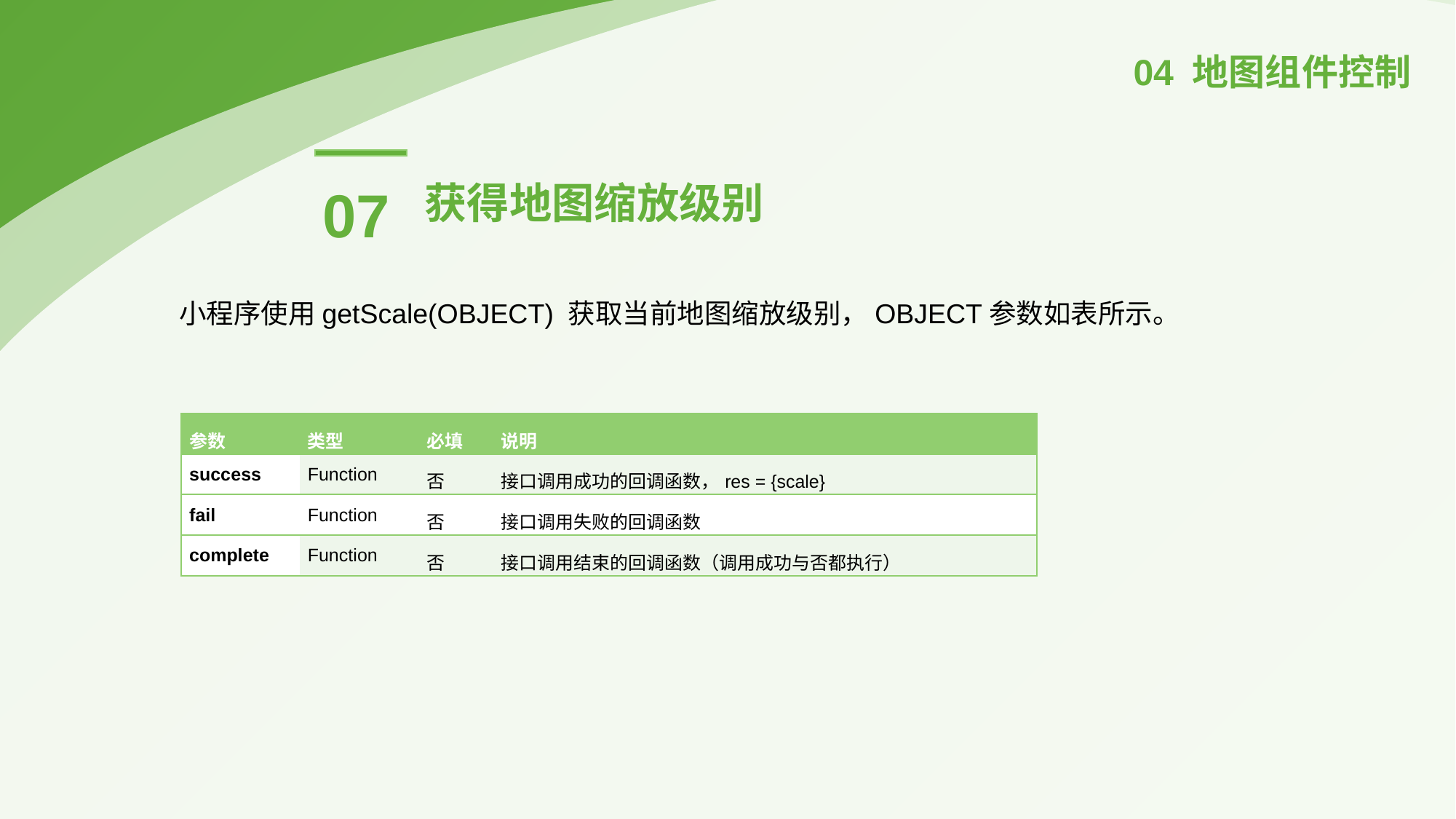

04 地图组件控制
07

获得地图缩放级别
小程序使用getScale(OBJECT) 获取当前地图缩放级别，OBJECT参数如表所示。

| 参数 | 类型 | 必填 | 说明 |
| --- | --- | --- | --- |
| success | Function | 否 | 接口调用成功的回调函数，res = {scale} |
| fail | Function | 否 | 接口调用失败的回调函数 |
| complete | Function | 否 | 接口调用结束的回调函数（调用成功与否都执行） |